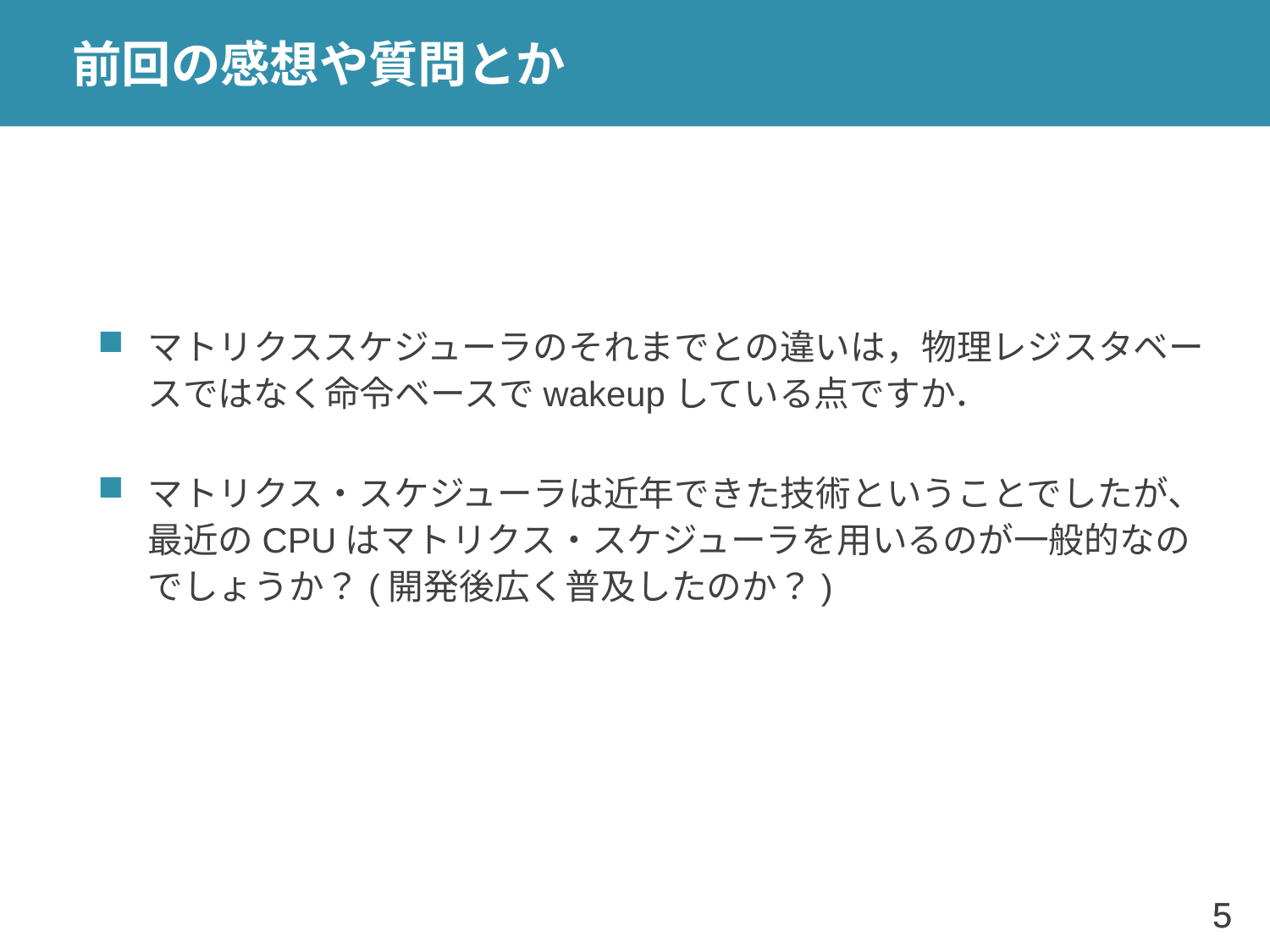

# 前回の感想や質問とか
マトリクススケジューラのそれまでとの違いは，物理レジスタベースではなく命令ベースでwakeupしている点ですか．
マトリクス・スケジューラは近年できた技術ということでしたが、最近のCPUはマトリクス・スケジューラを用いるのが一般的なのでしょうか？(開発後広く普及したのか？)